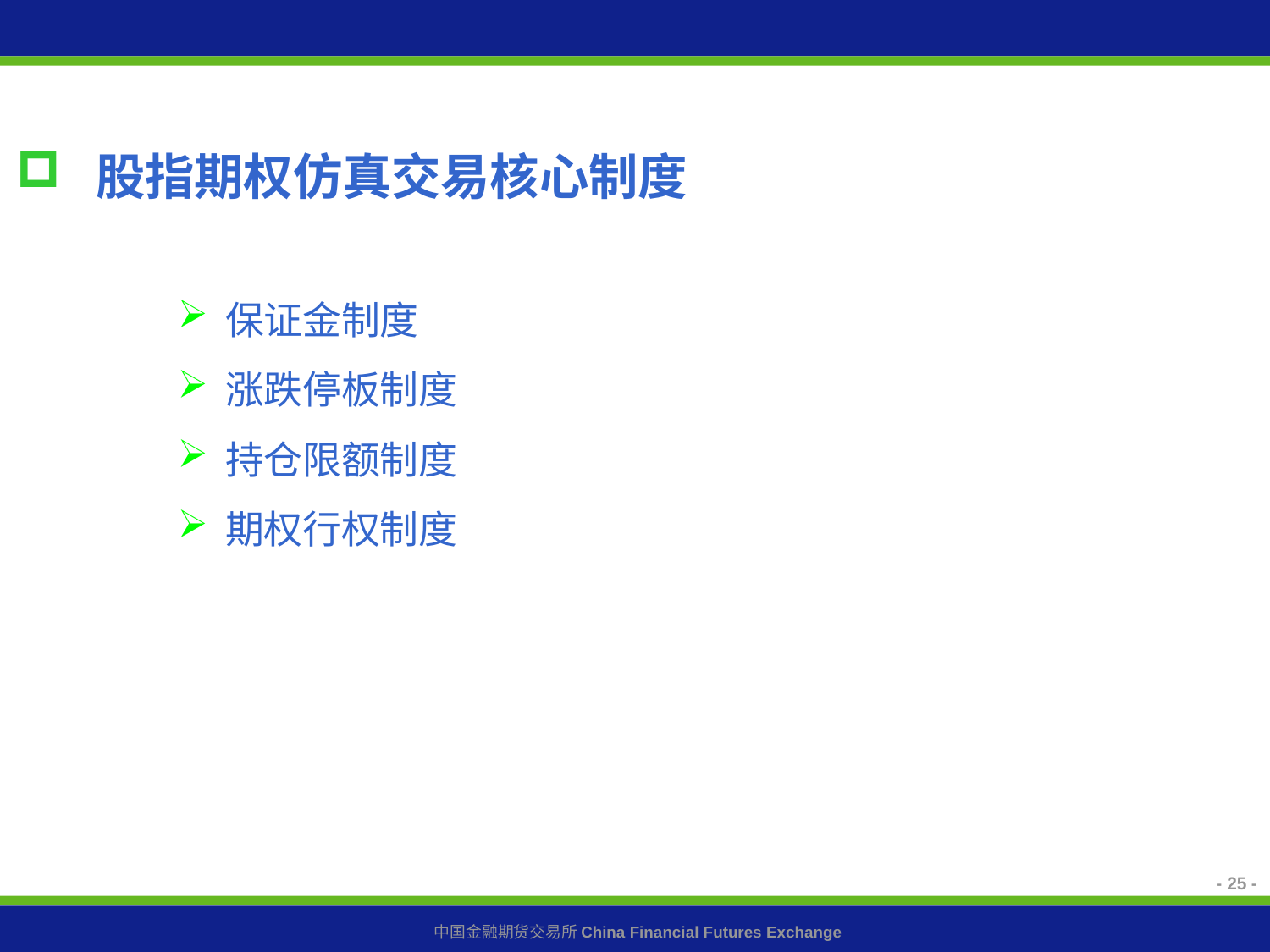

股指期权仿真交易核心制度
保证金制度
涨跌停板制度
持仓限额制度
期权行权制度

- 25 -